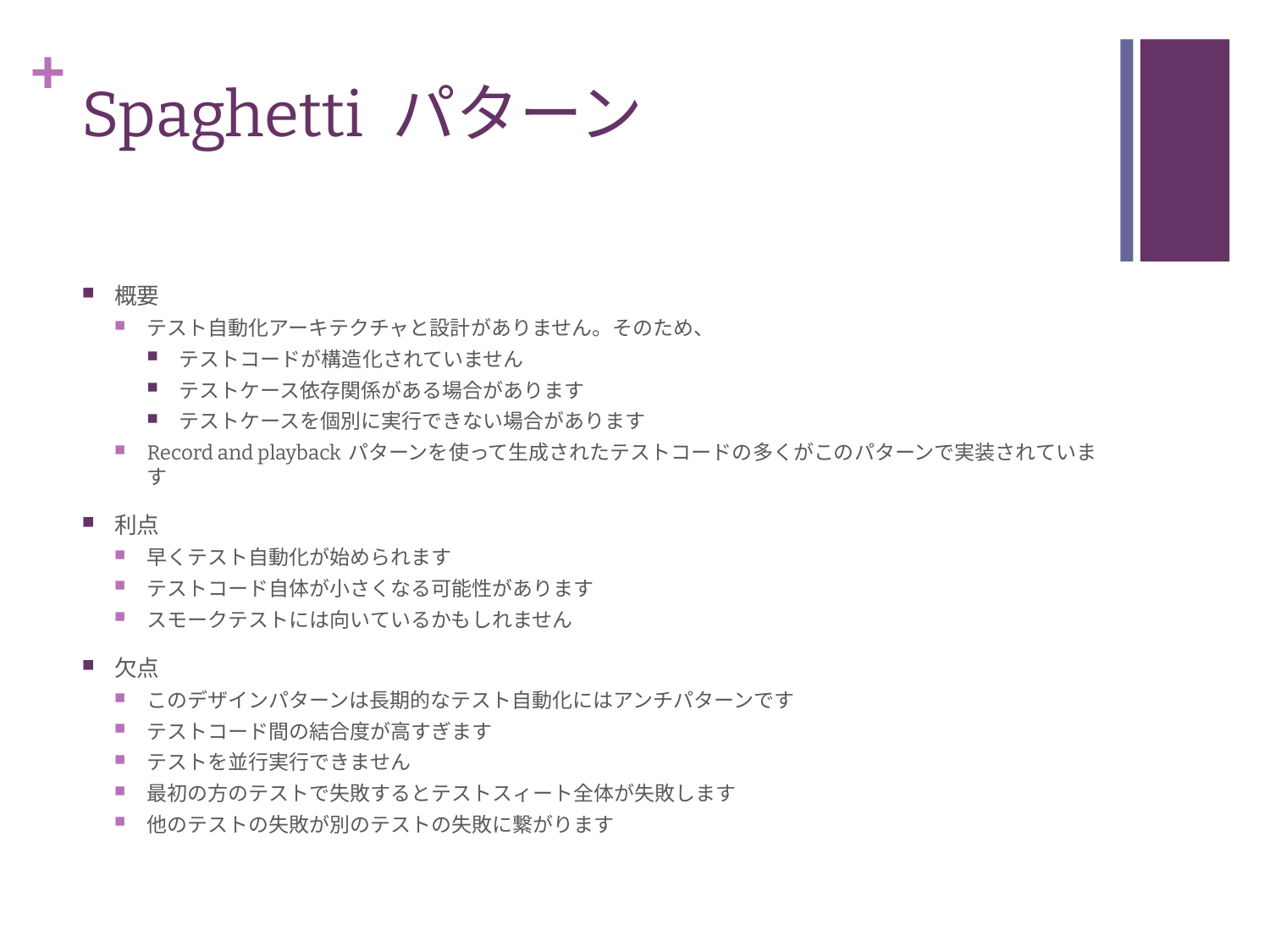

# Spaghetti パターン
概要
テスト自動化アーキテクチャと設計がありません。そのため、
テストコードが構造化されていません
テストケース依存関係がある場合があります
テストケースを個別に実行できない場合があります
Record and playback パターンを使って生成されたテストコードの多くがこのパターンで実装されています
利点
早くテスト自動化が始められます
テストコード自体が小さくなる可能性があります
スモークテストには向いているかもしれません
欠点
このデザインパターンは長期的なテスト自動化にはアンチパターンです
テストコード間の結合度が高すぎます
テストを並行実行できません
最初の方のテストで失敗するとテストスィート全体が失敗します
他のテストの失敗が別のテストの失敗に繋がります